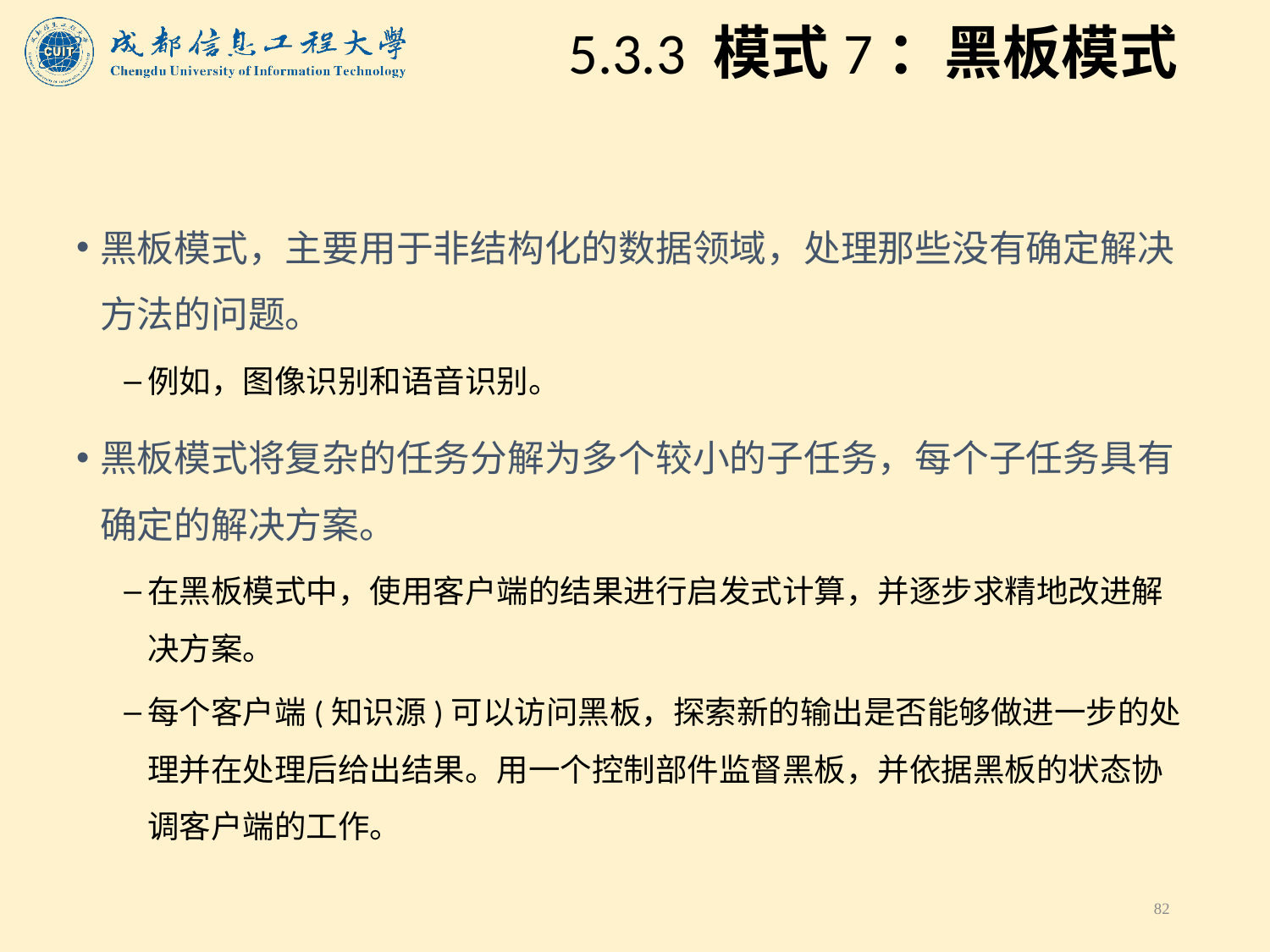

# 5.3.3 模式7：黑板模式
黑板模式，主要用于非结构化的数据领域，处理那些没有确定解决方法的问题。
例如，图像识别和语音识别。
黑板模式将复杂的任务分解为多个较小的子任务，每个子任务具有确定的解决方案。
在黑板模式中，使用客户端的结果进行启发式计算，并逐步求精地改进解决方案。
每个客户端(知识源)可以访问黑板，探索新的输出是否能够做进一步的处理并在处理后给出结果。用一个控制部件监督黑板，并依据黑板的状态协调客户端的工作。

82